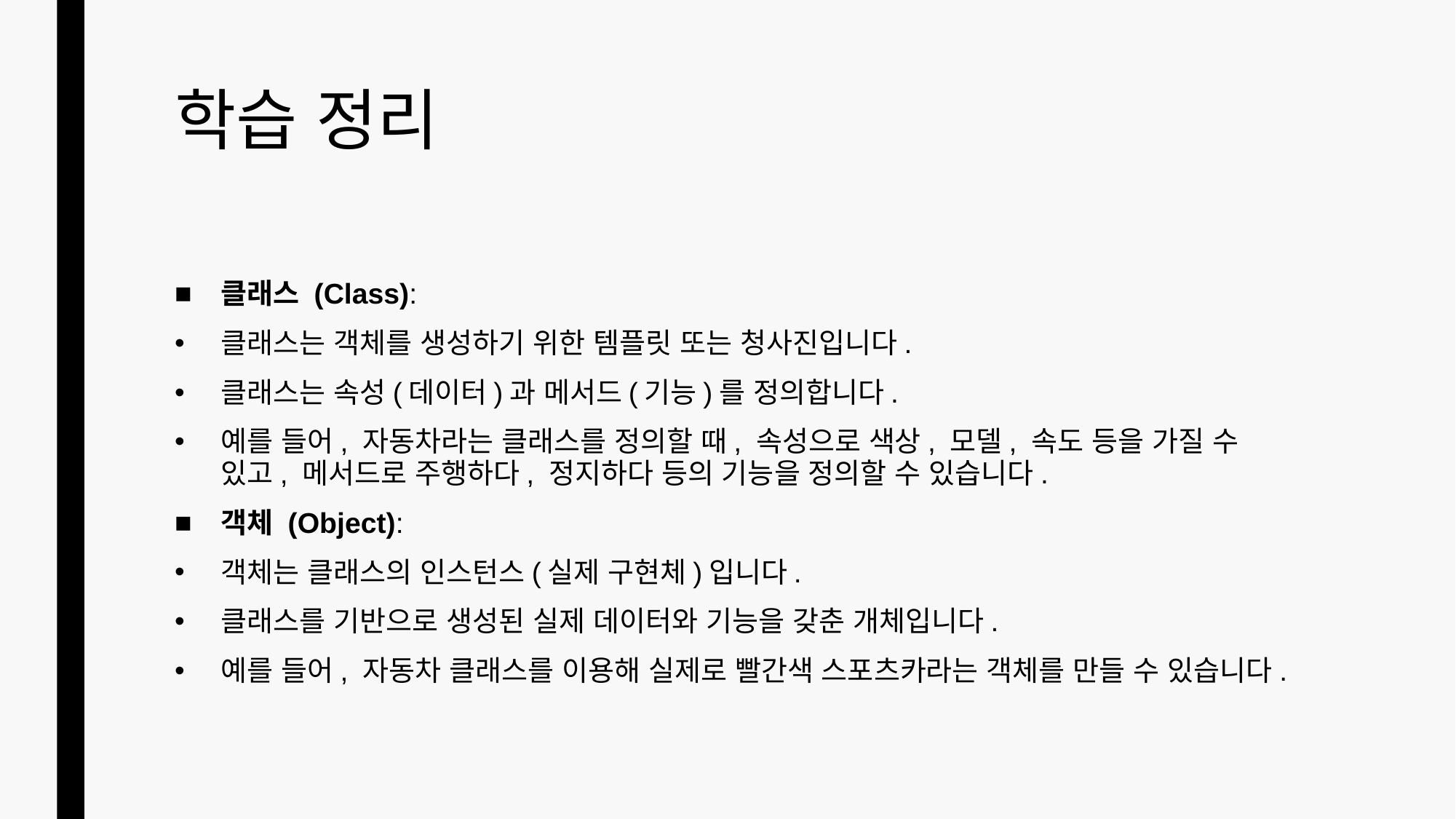

# 학습 정리
클래스 (Class):
클래스는 객체를 생성하기 위한 템플릿 또는 청사진입니다.
클래스는 속성(데이터)과 메서드(기능)를 정의합니다.
예를 들어, 자동차라는 클래스를 정의할 때, 속성으로 색상, 모델, 속도 등을 가질 수 있고, 메서드로 주행하다, 정지하다 등의 기능을 정의할 수 있습니다.
객체 (Object):
객체는 클래스의 인스턴스(실제 구현체)입니다.
클래스를 기반으로 생성된 실제 데이터와 기능을 갖춘 개체입니다.
예를 들어, 자동차 클래스를 이용해 실제로 빨간색 스포츠카라는 객체를 만들 수 있습니다.